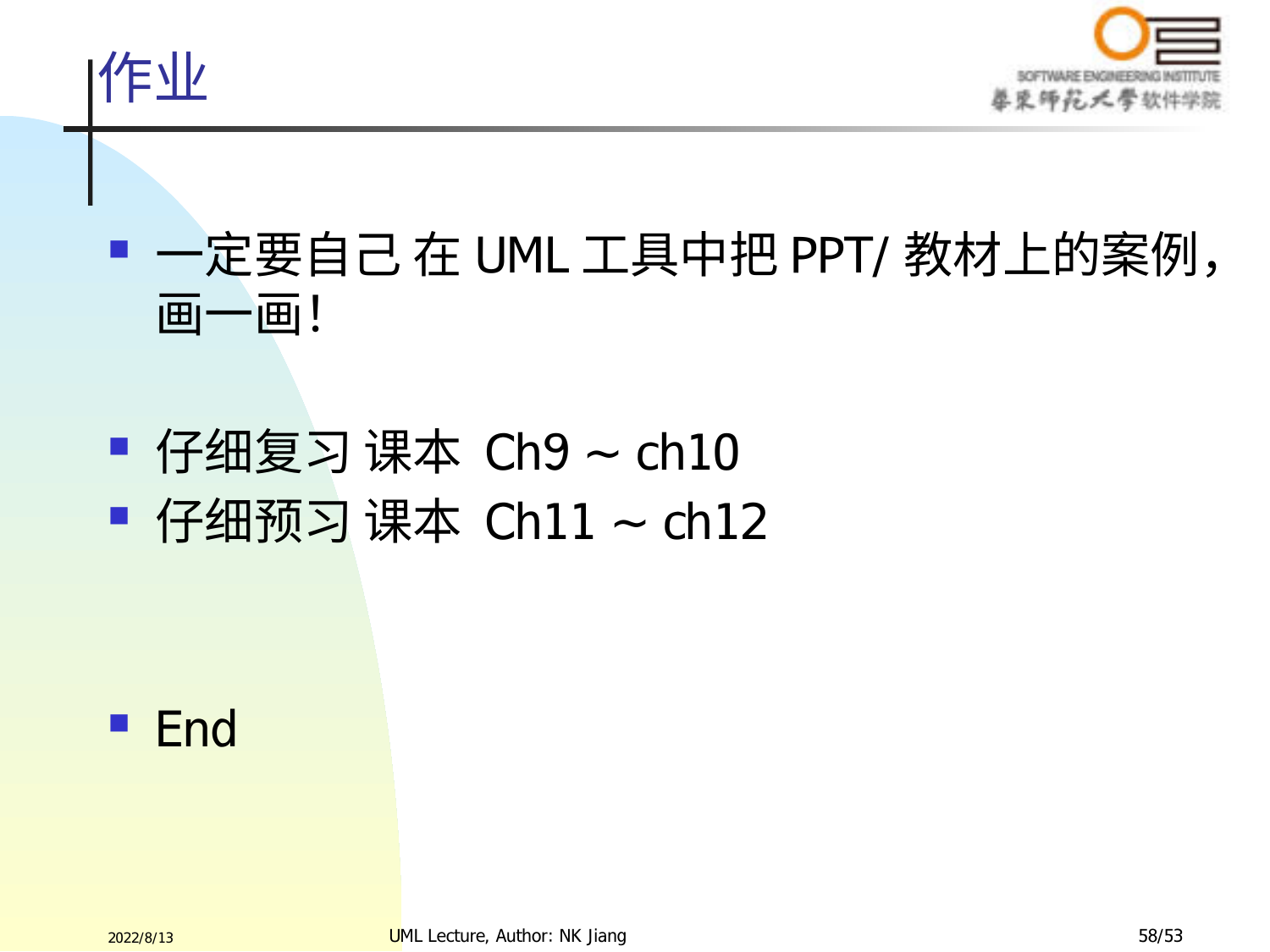

# 作业

一定要自己 在UML工具中把PPT/教材上的案例，画一画！

仔细复习 课本 Ch9 ~ ch10
仔细预习 课本 Ch11 ~ ch12

End

2022/8/13
UML Lecture, Author: NK Jiang
58/53